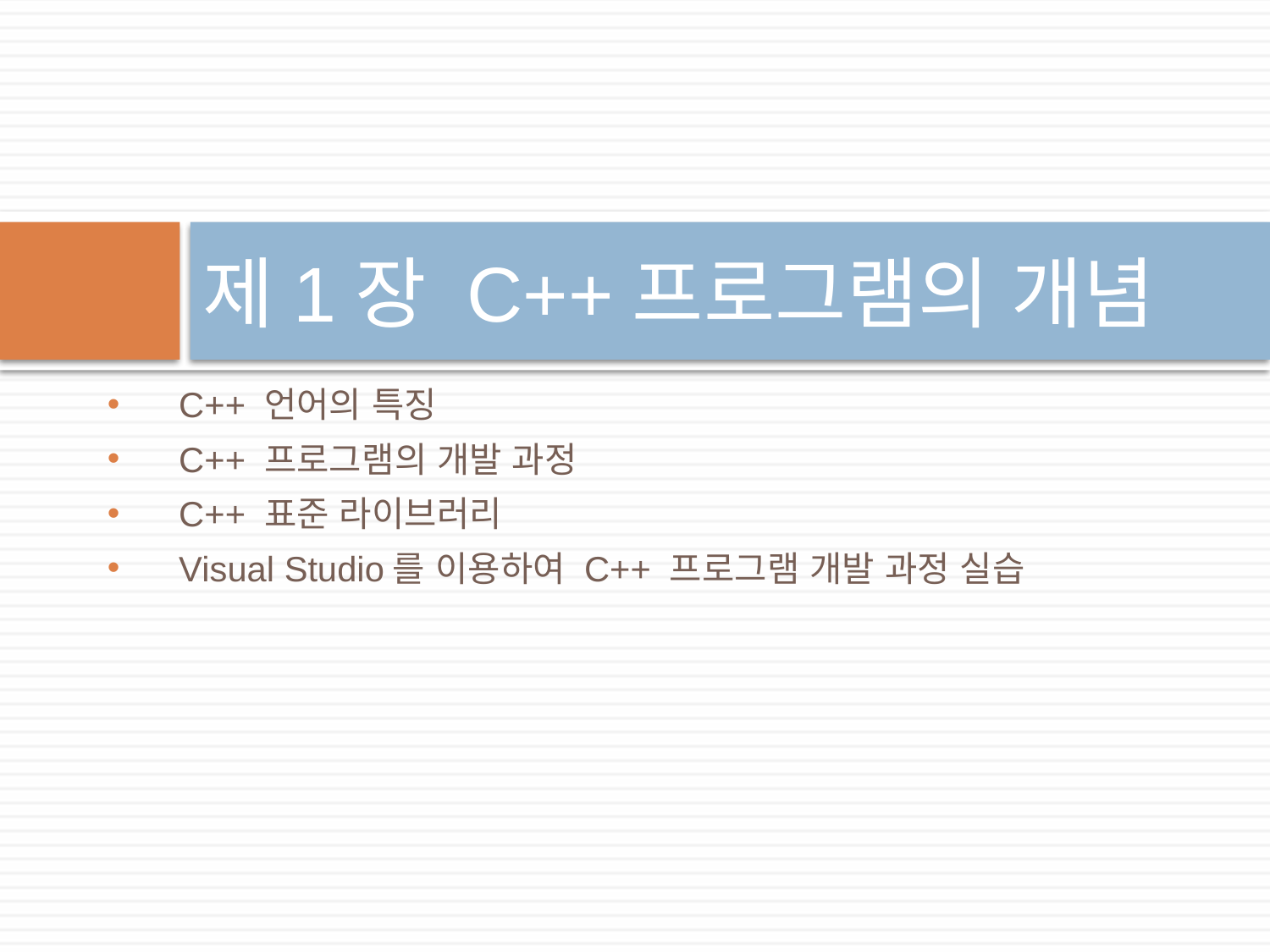

# 제1장 C++프로그램의 개념
C++ 언어의 특징
C++ 프로그램의 개발 과정
C++ 표준 라이브러리
Visual Studio를 이용하여 C++ 프로그램 개발 과정 실습